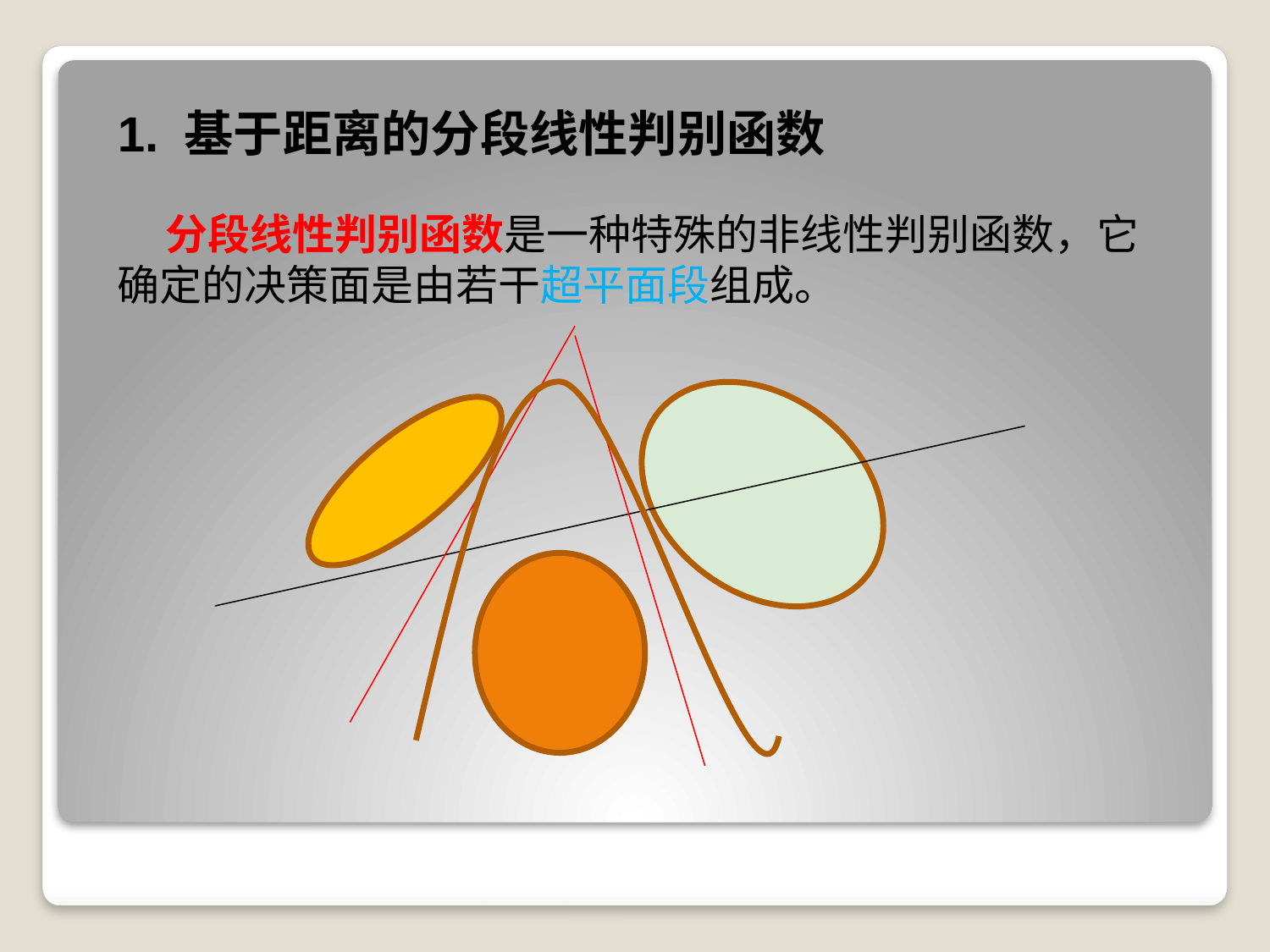

1. 基于距离的分段线性判别函数
    分段线性判别函数是一种特殊的非线性判别函数，它确定的决策面是由若干超平面段组成。